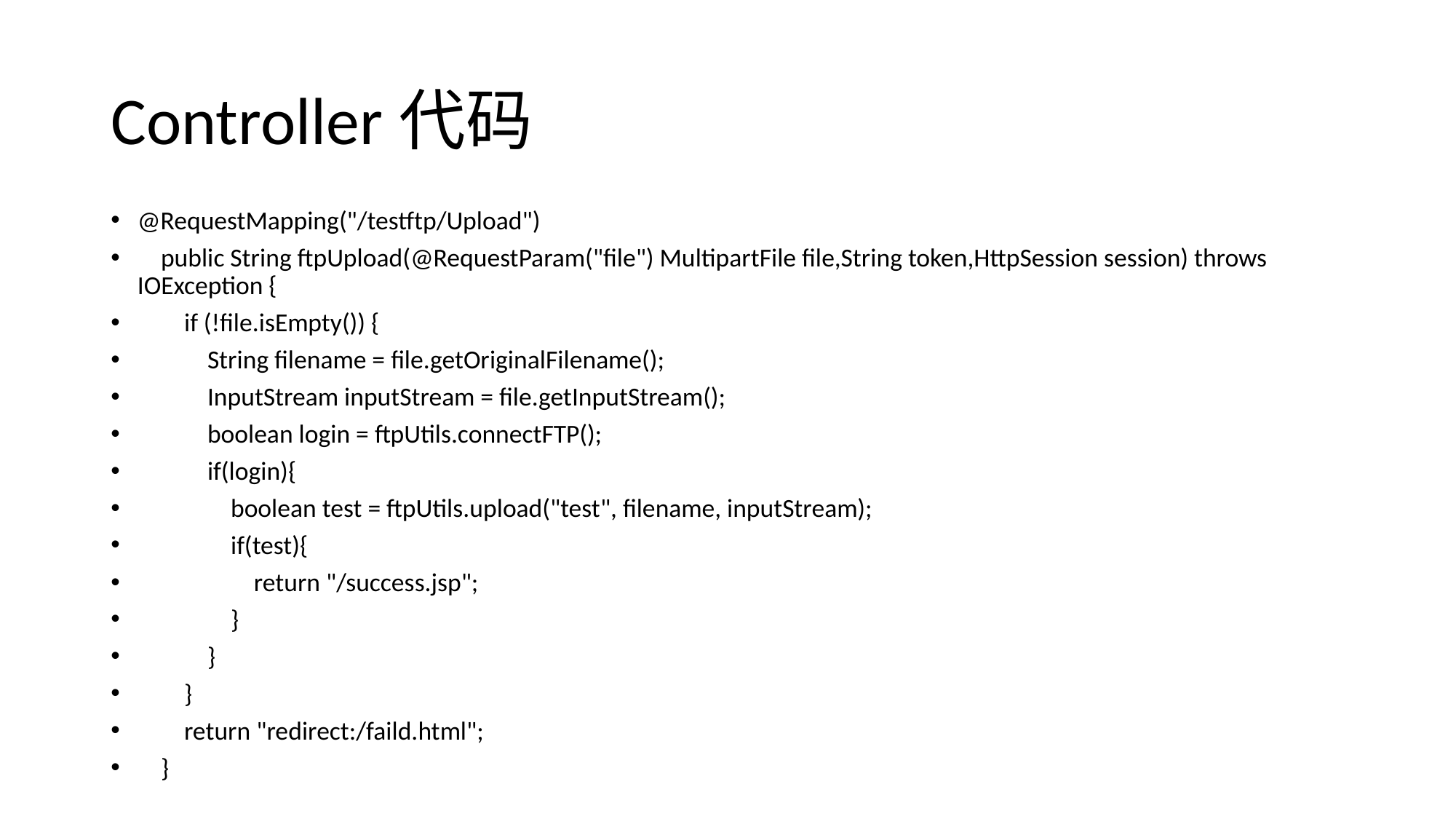

# Controller代码
@RequestMapping("/testftp/Upload")
    public String ftpUpload(@RequestParam("file") MultipartFile file,String token,HttpSession session) throws IOException {
        if (!file.isEmpty()) {
            String filename = file.getOriginalFilename();
            InputStream inputStream = file.getInputStream();
            boolean login = ftpUtils.connectFTP();
            if(login){
                boolean test = ftpUtils.upload("test", filename, inputStream);
                if(test){
                    return "/success.jsp";
                }
            }
        }
        return "redirect:/faild.html";
    }